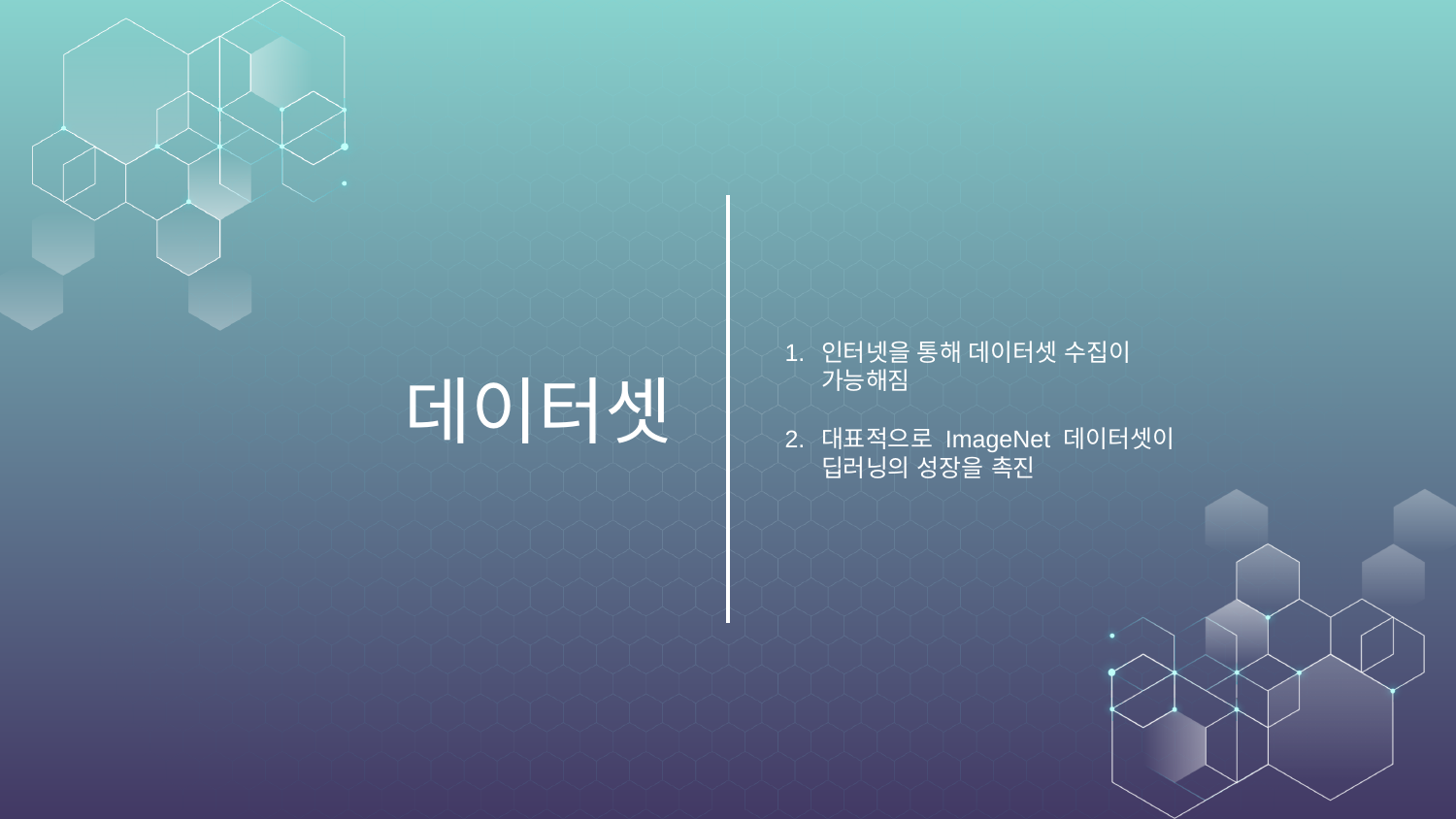

인터넷을 통해 데이터셋 수집이 가능해짐

대표적으로 ImageNet 데이터셋이 딥러닝의 성장을 촉진
# 데이터셋